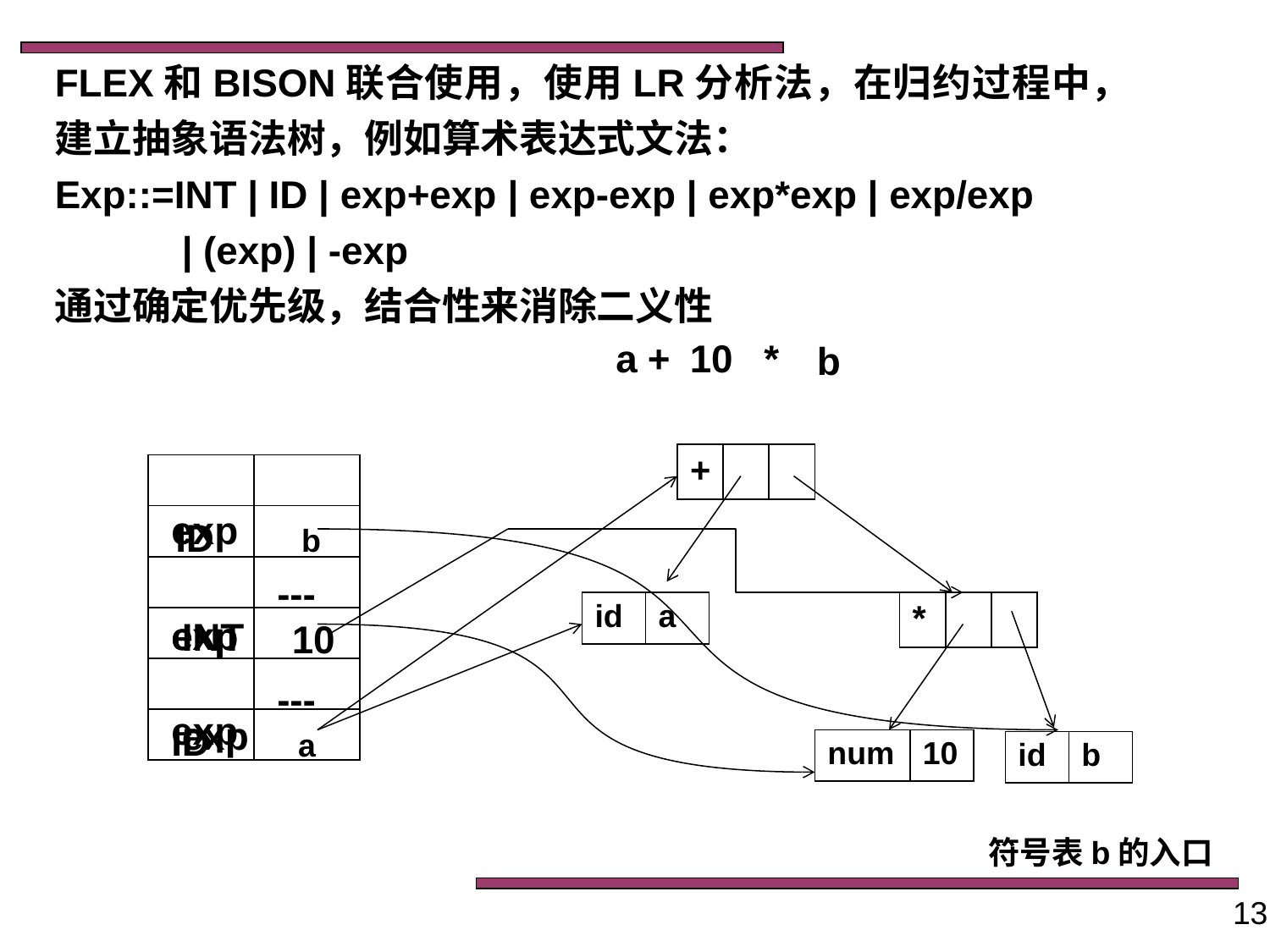

FLEX和BISON联合使用，使用LR分析法，在归约过程中，建立抽象语法树，例如算术表达式文法：
Exp::=INT | ID | exp+exp | exp-exp | exp*exp | exp/exp
	| (exp) | -exp
通过确定优先级，结合性来消除二义性
a
+
10
*
b
| + |  |  |
| --- | --- | --- |
|  |  |
| --- | --- |
|  |  |
|  |  |
|  |  |
|  |  |
|  |  |
exp
ID
b
---
exp
exp
INT
10
| id | a |
| --- | --- |
| \* |  |  |
| --- | --- | --- |
---
exp
exp
ID
a
| num | 10 |
| --- | --- |
| id | b |
| --- | --- |
符号表b的入口
13